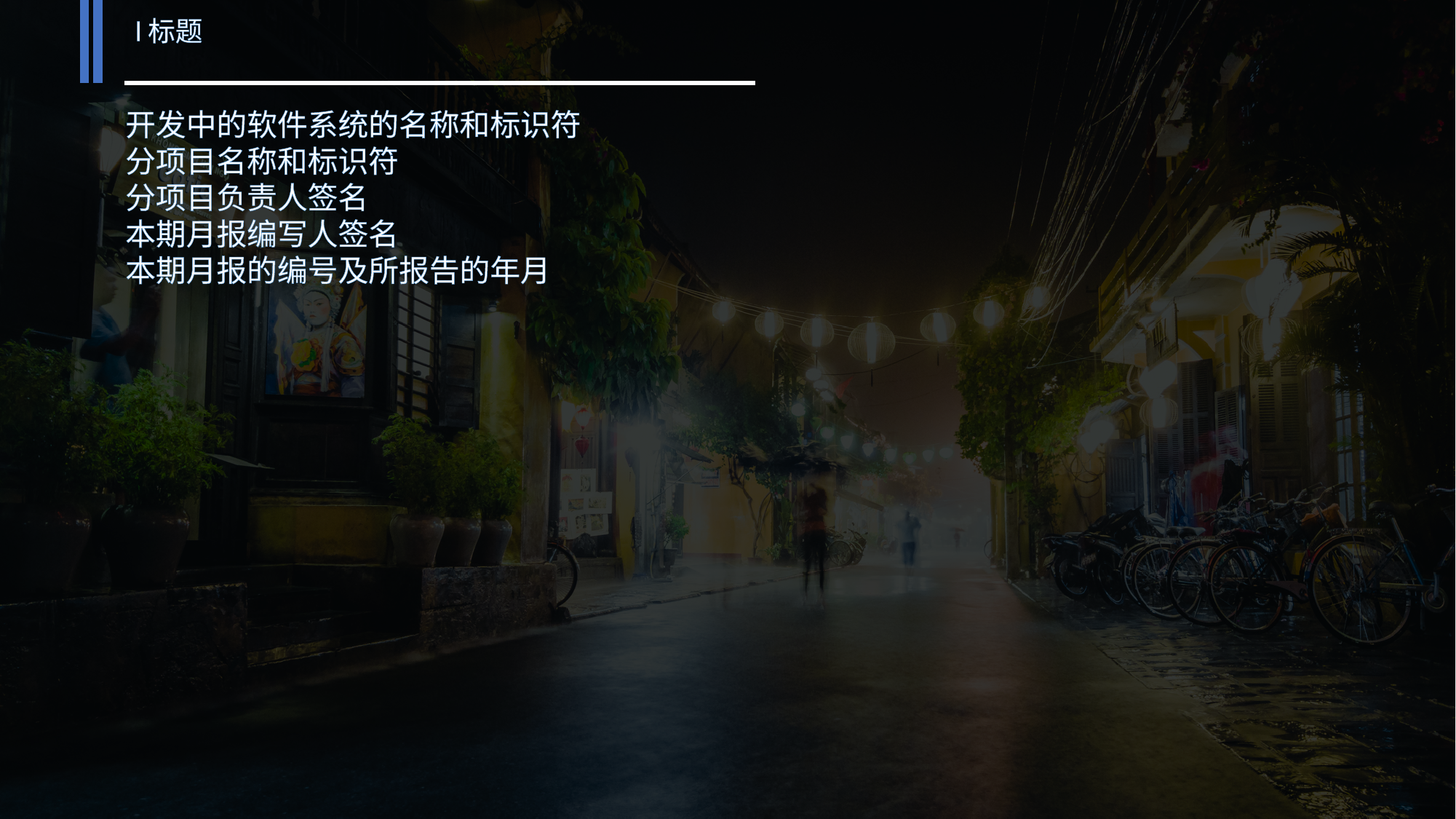

l标题
开发中的软件系统的名称和标识符
分项目名称和标识符
分项目负责人签名
本期月报编写人签名
本期月报的编号及所报告的年月